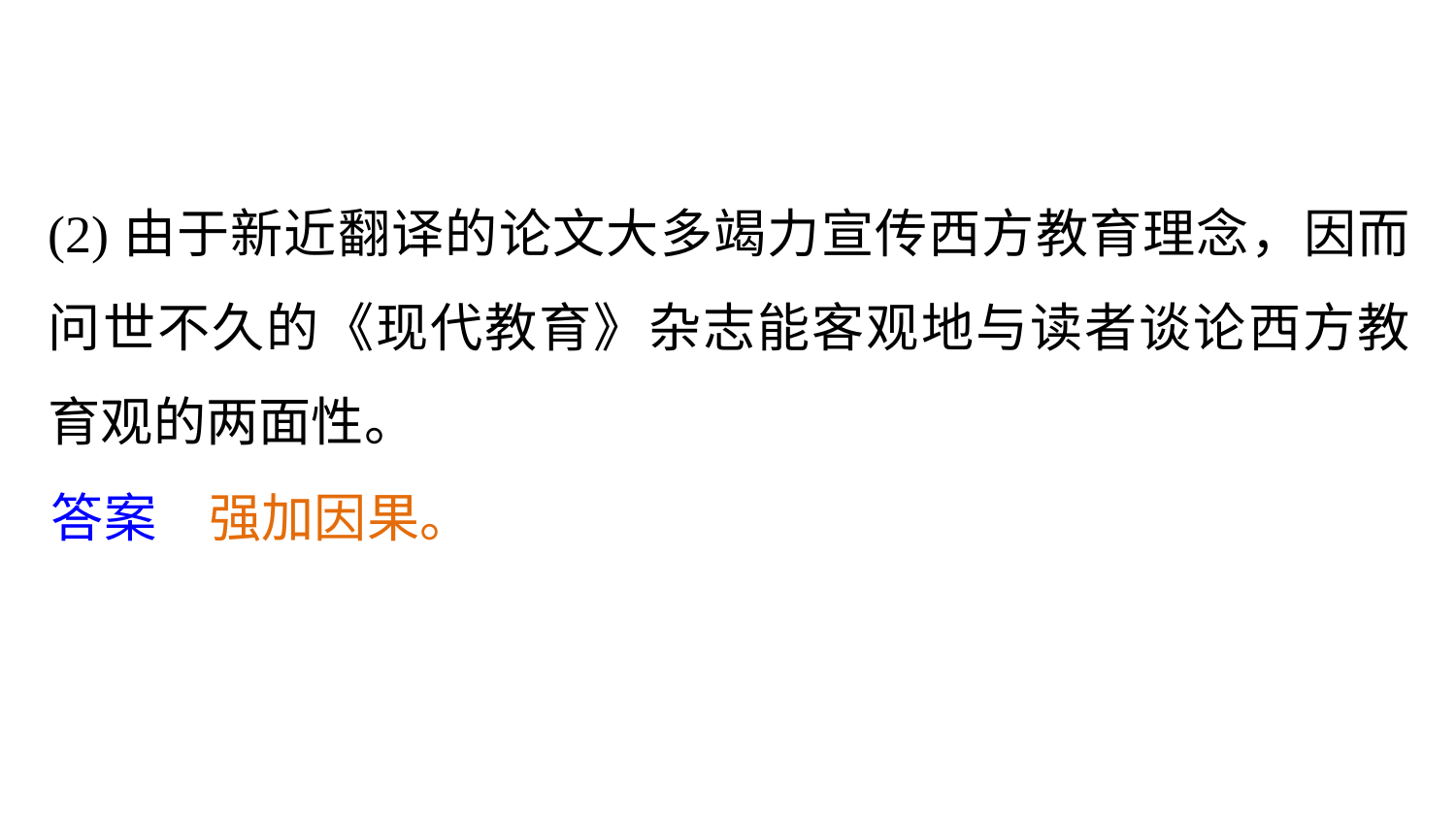

(2)由于新近翻译的论文大多竭力宣传西方教育理念，因而问世不久的《现代教育》杂志能客观地与读者谈论西方教育观的两面性。
答案　强加因果。